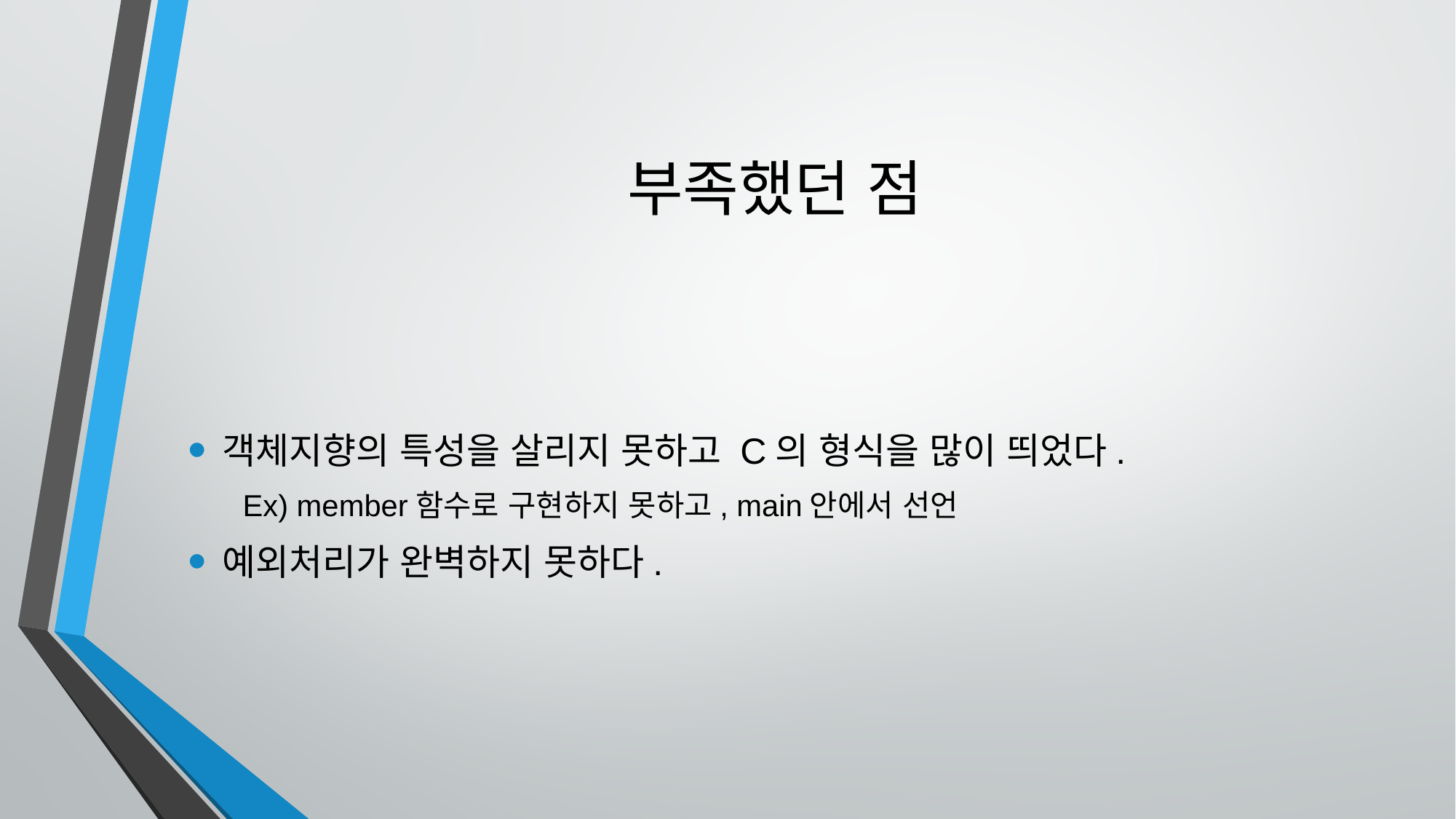

# 부족했던 점
객체지향의 특성을 살리지 못하고 C의 형식을 많이 띄었다.
Ex) member함수로 구현하지 못하고, main안에서 선언
예외처리가 완벽하지 못하다.